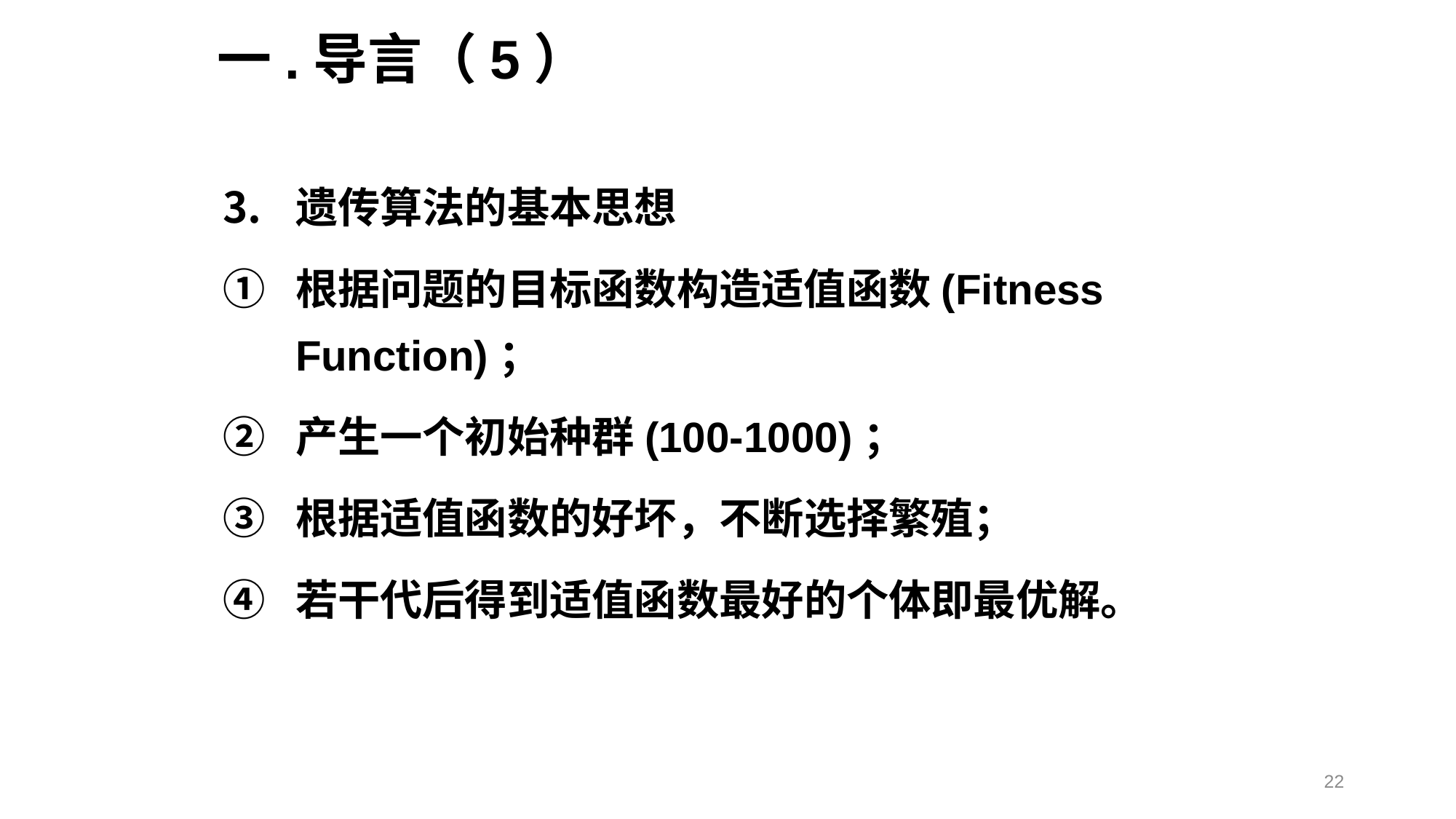

# 一.导言（5）
遗传算法的基本思想
根据问题的目标函数构造适值函数(Fitness Function)；
产生一个初始种群(100-1000)；
根据适值函数的好坏，不断选择繁殖；
若干代后得到适值函数最好的个体即最优解。
22